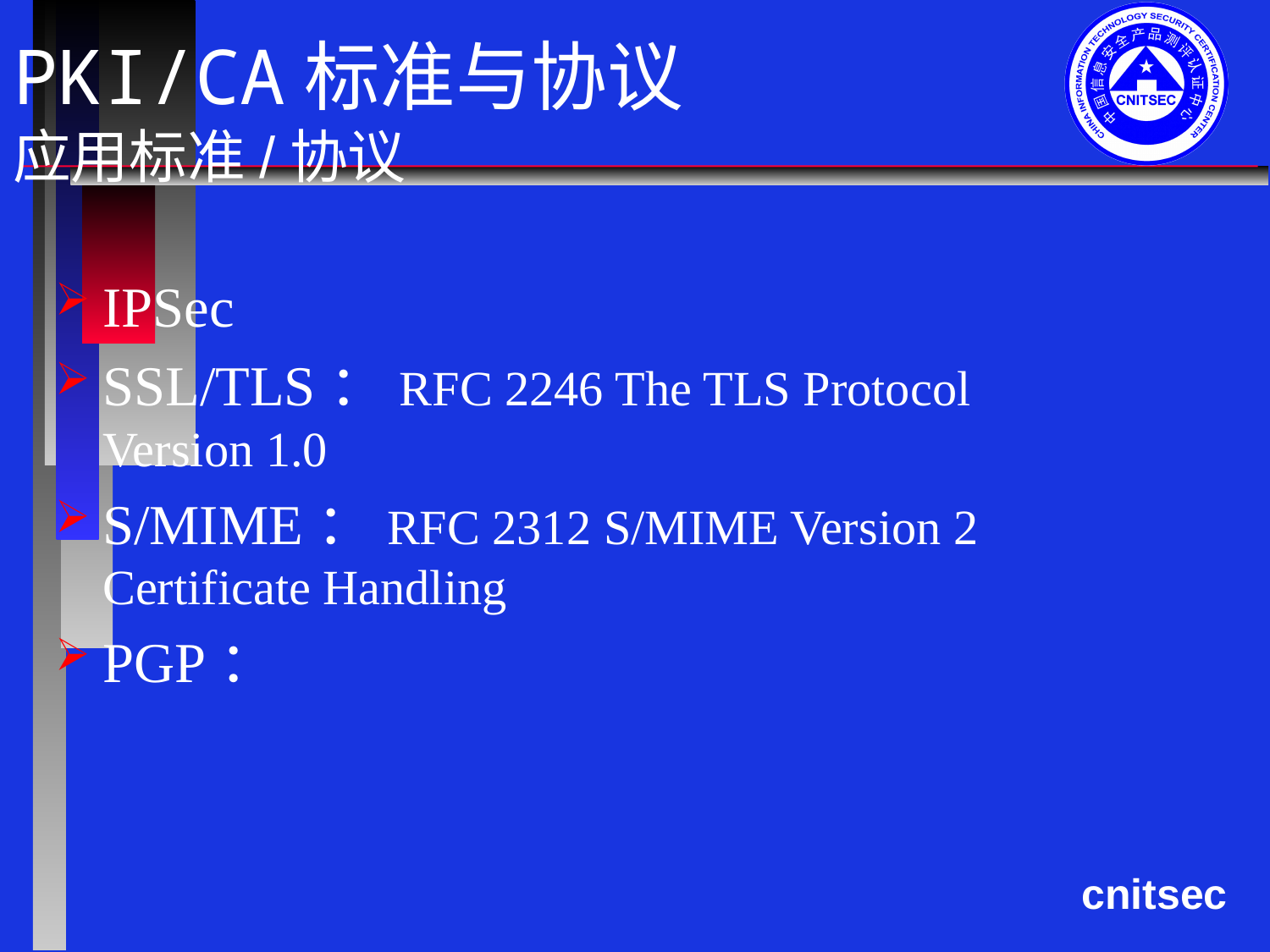

# PKI/CA标准与协议 应用标准/协议
IPSec
SSL/TLS：RFC 2246 The TLS Protocol Version 1.0
S/MIME：RFC 2312 S/MIME Version 2 Certificate Handling
PGP：